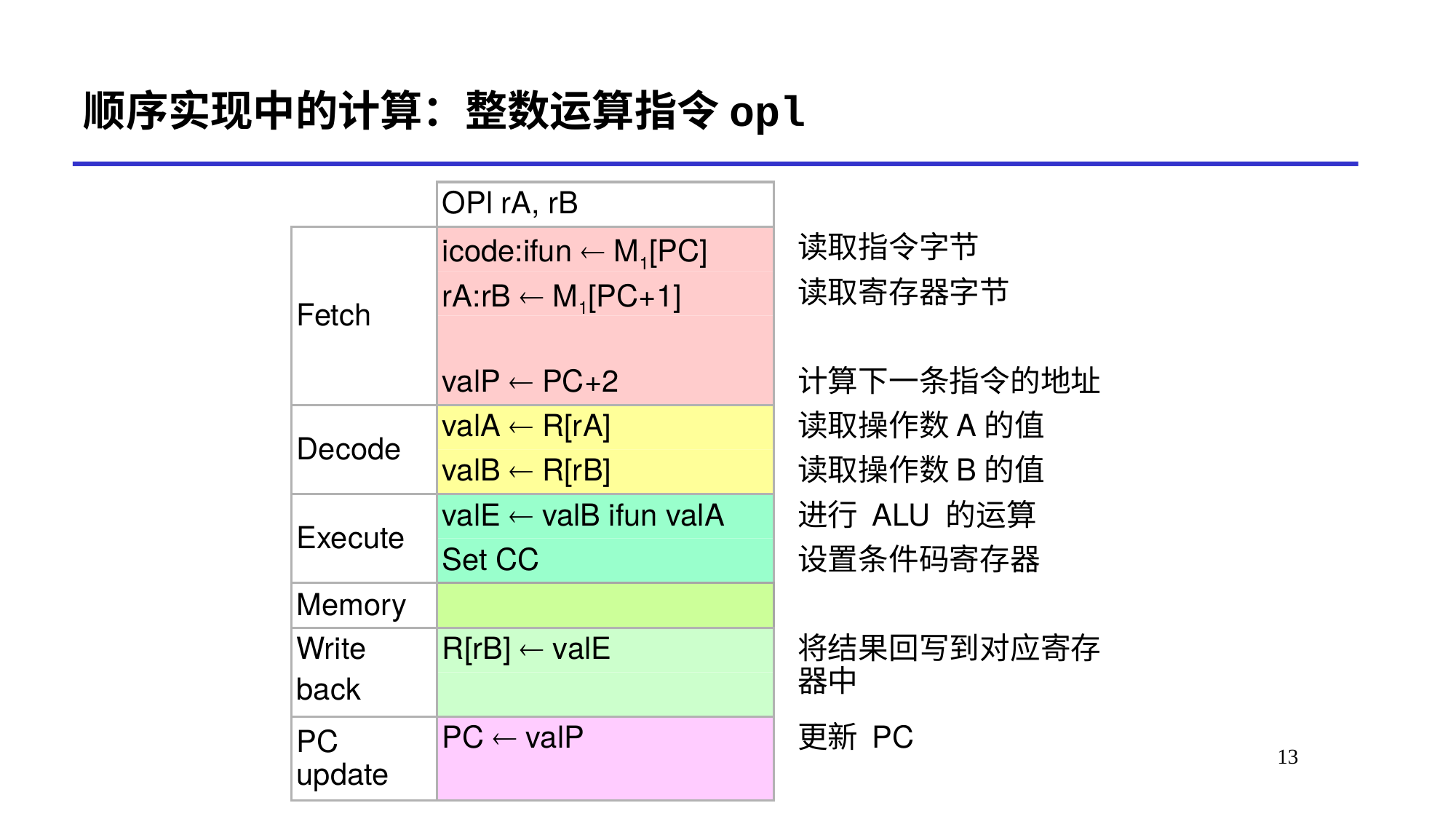

# 顺序实现中的计算：整数运算指令opl
OPl rA, rB
Fetch
icode:ifun ← M1[PC]

读取指令字节
rA:rB ← M1[PC+1]
读取寄存器字节

valP ← PC+2
计算下一条指令的地址
Decode
valA ← R[rA]

读取操作数A的值
valB ← R[rB]
读取操作数B的值
Execute

valE ← valB ifun valA
进行 ALU 的运算
设置条件码寄存器
Set CC
Memory

Write
back
R[rB] ← valE

将结果回写到对应寄存器中

PC update
PC ← valP
更新 PC
13